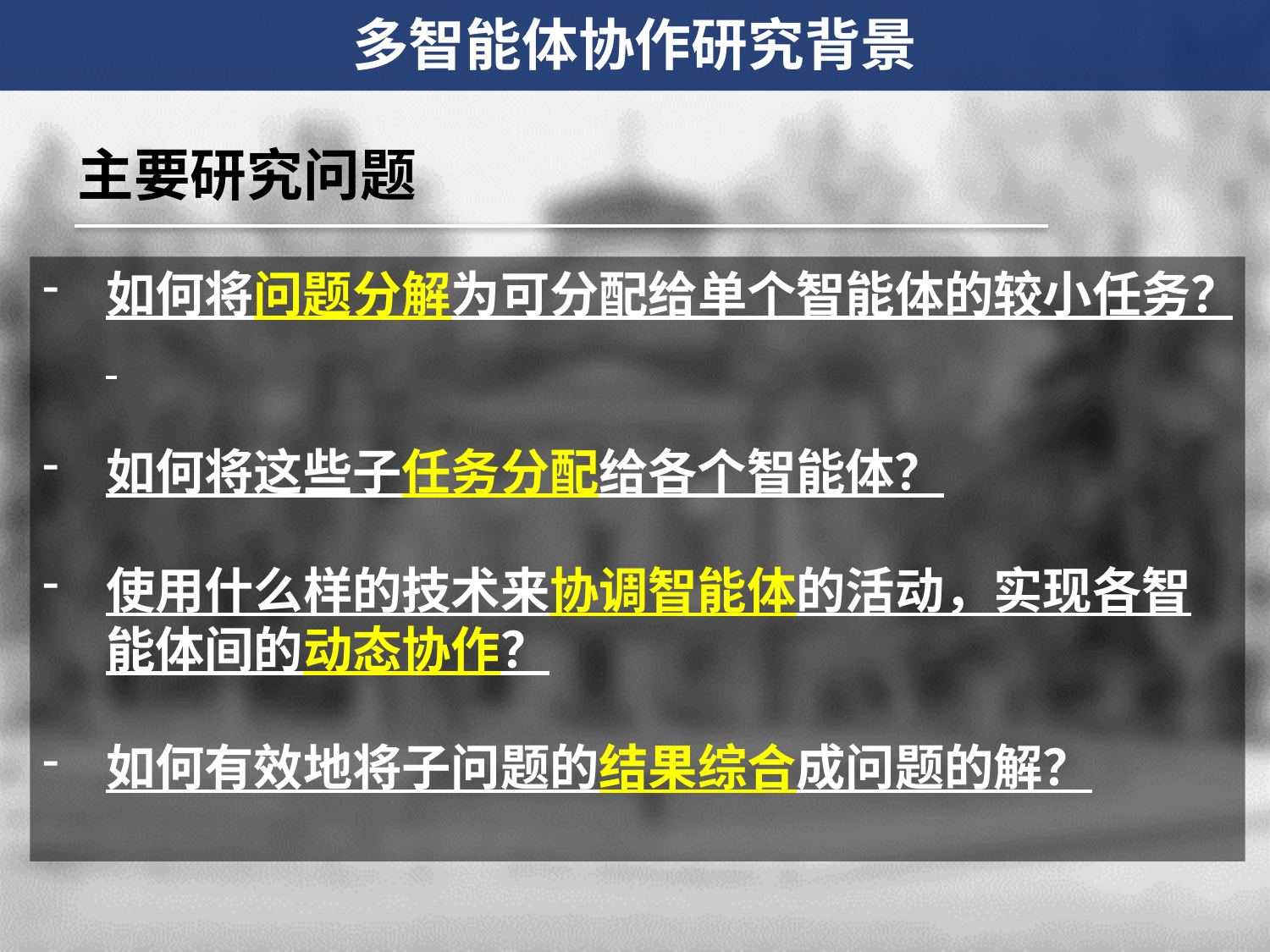

多智能体协作研究背景
主要研究问题
如何将问题分解为可分配给单个智能体的较小任务？

如何将这些子任务分配给各个智能体？

使用什么样的技术来协调智能体的活动，实现各智能体间的动态协作？

如何有效地将子问题的结果综合成问题的解？